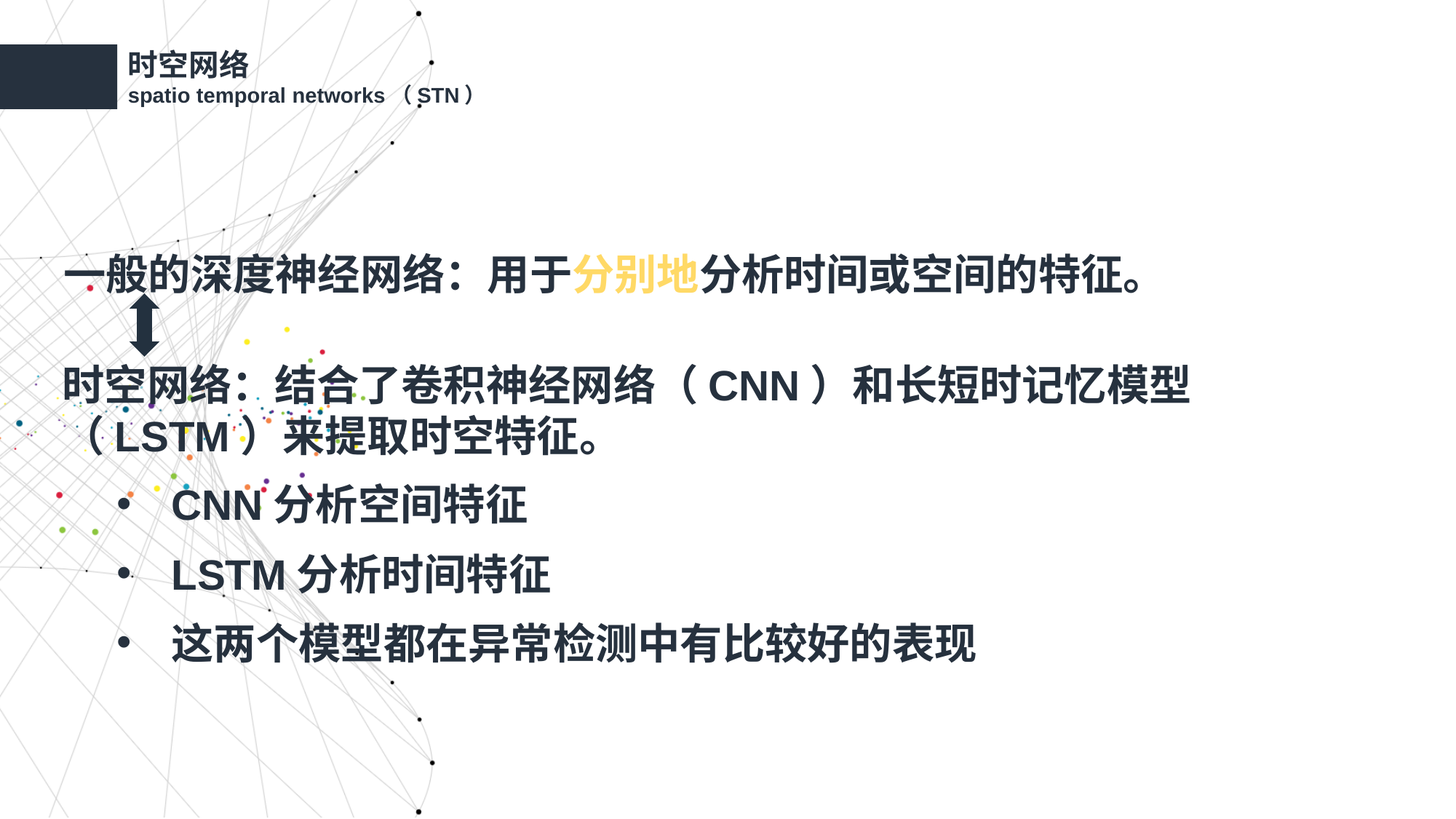

时空网络
spatio temporal networks（STN）

一般的深度神经网络：用于分别地分析时间或空间的特征。

时空网络：结合了卷积神经网络（CNN）和长短时记忆模型（LSTM）来提取时空特征。
CNN分析空间特征
LSTM分析时间特征
这两个模型都在异常检测中有比较好的表现